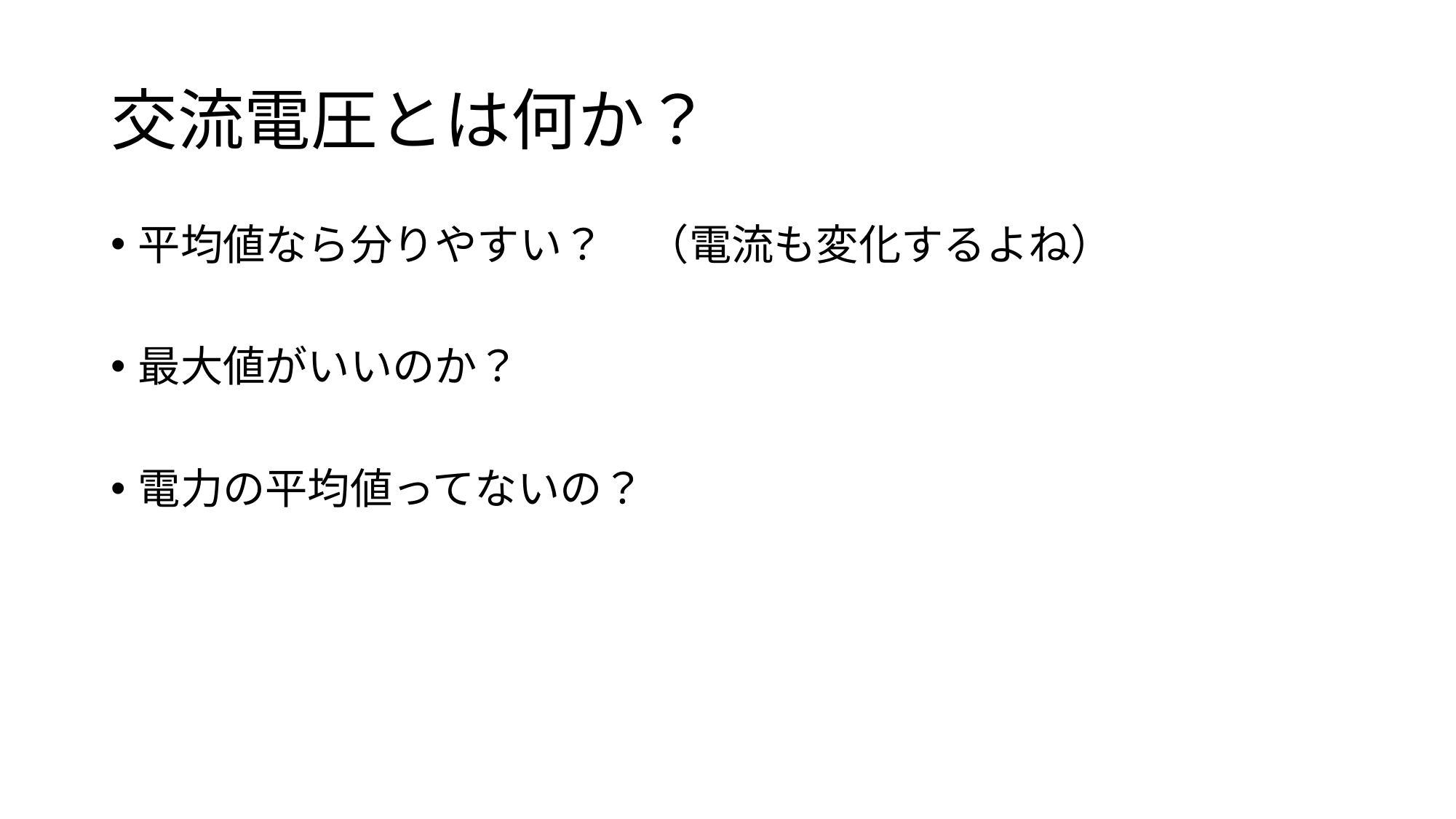

# 交流電圧とは何か？
平均値なら分りやすい？　（電流も変化するよね）

最大値がいいのか？

電力の平均値ってないの？